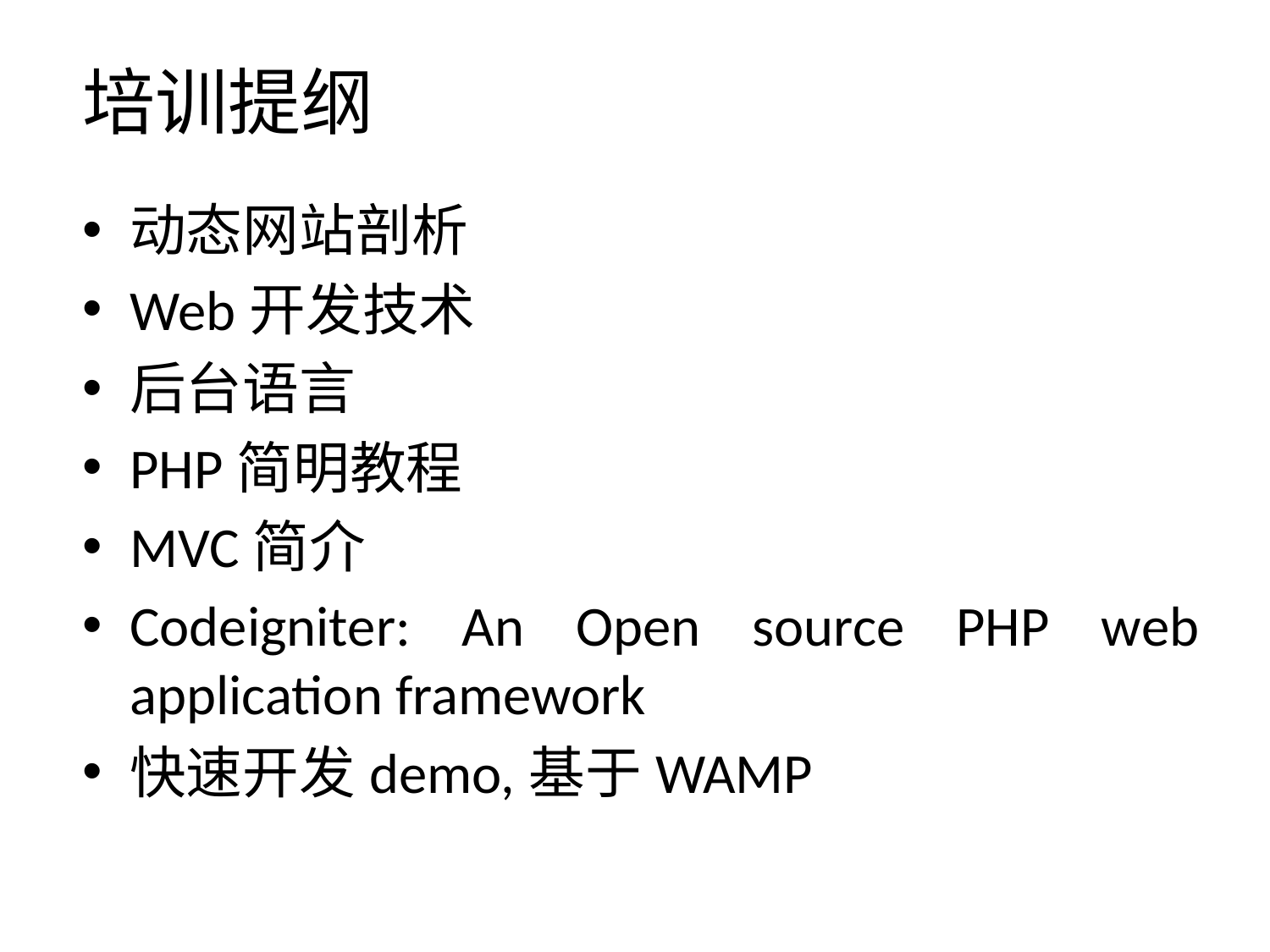

# 培训提纲
动态网站剖析
Web开发技术
后台语言
PHP简明教程
MVC简介
Codeigniter: An Open source PHP web application framework
快速开发demo,基于WAMP